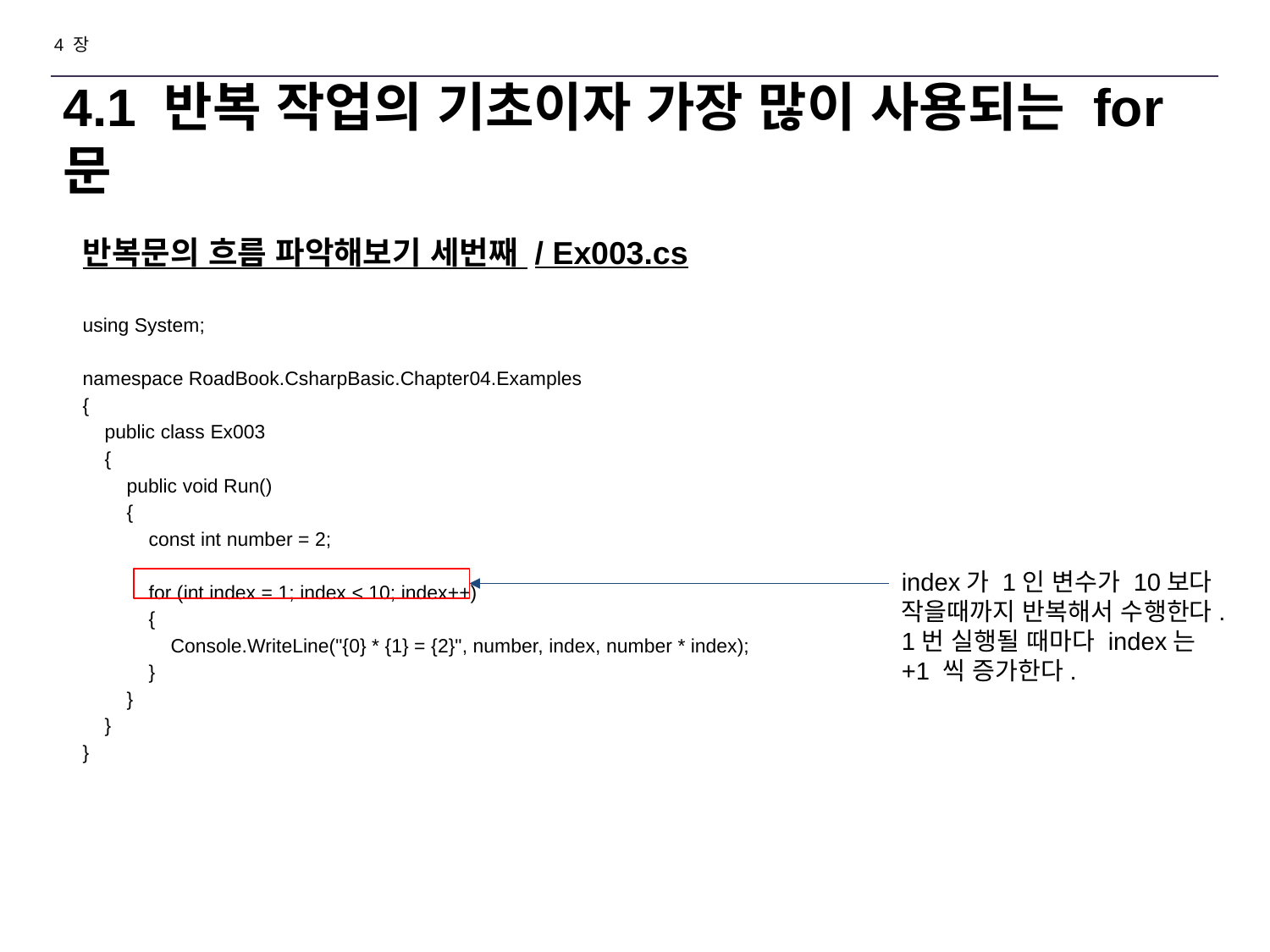

4 장
# 4.1 반복 작업의 기초이자 가장 많이 사용되는 for문
반복문의 흐름 파악해보기 세번째 / Ex003.cs

using System;

namespace RoadBook.CsharpBasic.Chapter04.Examples
{
    public class Ex003
    {
        public void Run()
        {
            const int number = 2;

            for (int index = 1; index < 10; index++)
            {
                Console.WriteLine("{0} * {1} = {2}", number, index, number * index);
            }
        }
    }
}

index가 1인 변수가 10보다 작을때까지 반복해서 수행한다. 1번 실행될 때마다 index는 +1 씩 증가한다.